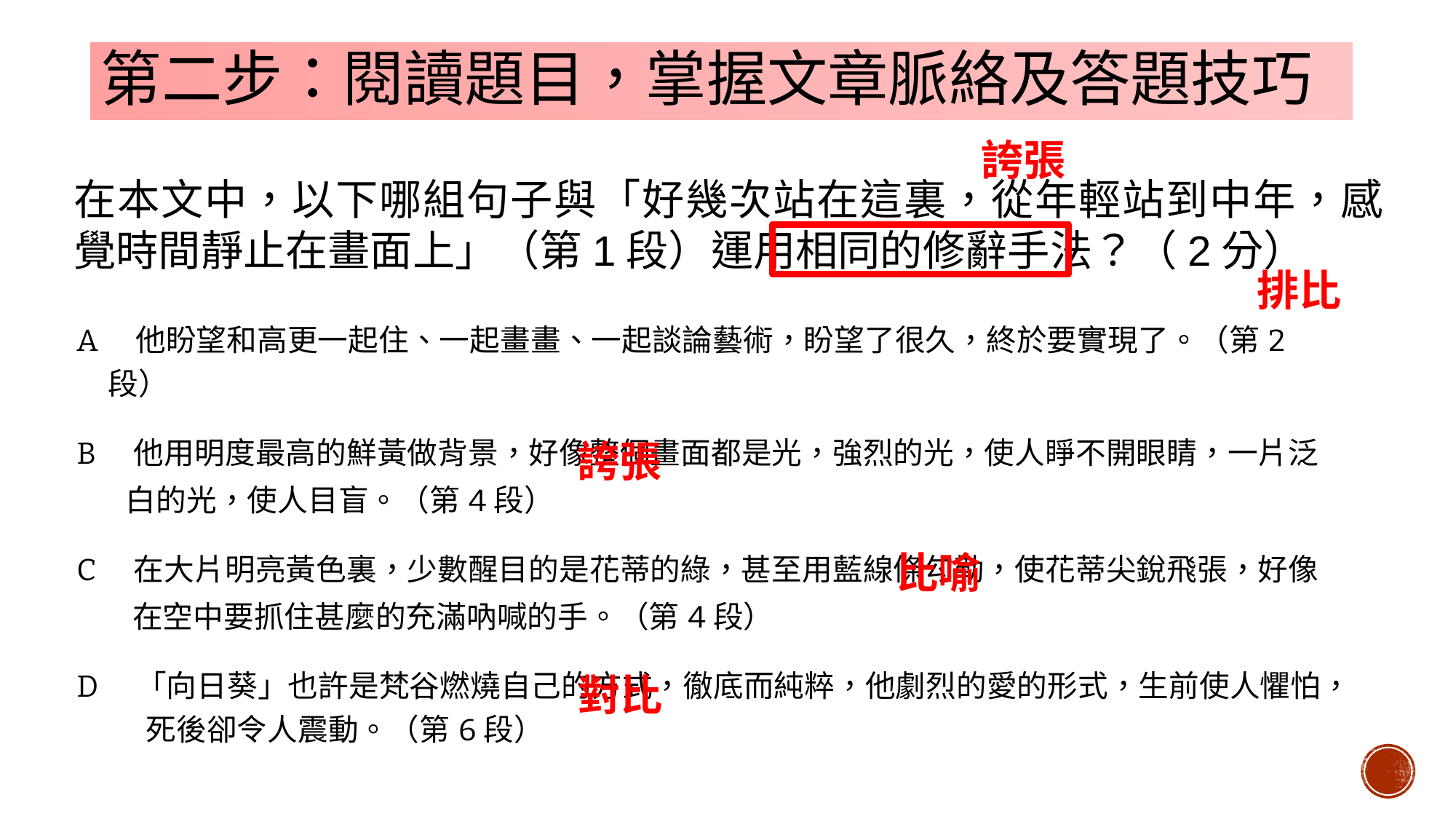

# 第二步：閱讀題目，掌握文章脈絡及答題技巧
誇張
在本文中，以下哪組句子與「好幾次站在這裏，從年輕站到中年，感覺時間靜止在畫面上」（第1段）運用相同的修辭手法？（2分）

排比
| A　他盼望和高更一起住、一起畫畫、一起談論藝術，盼望了很久，終於要實現了。（第2段） |
| --- |
| B　他用明度最高的鮮黃做背景，好像整個畫面都是光，強烈的光，使人睜不開眼睛，一片泛 白的光，使人目盲。（第4段） |
| C　在大片明亮黃色裏，少數醒目的是花蒂的綠，甚至用藍線條勾勒，使花蒂尖銳飛張，好像 在空中要抓住甚麼的充滿吶喊的手。（第4段） |
| D　「向日葵」也許是梵谷燃燒自己的方式，徹底而純粹，他劇烈的愛的形式，生前使人懼怕， 死後卻令人震動。（第6段） |
誇張
比喻
對比